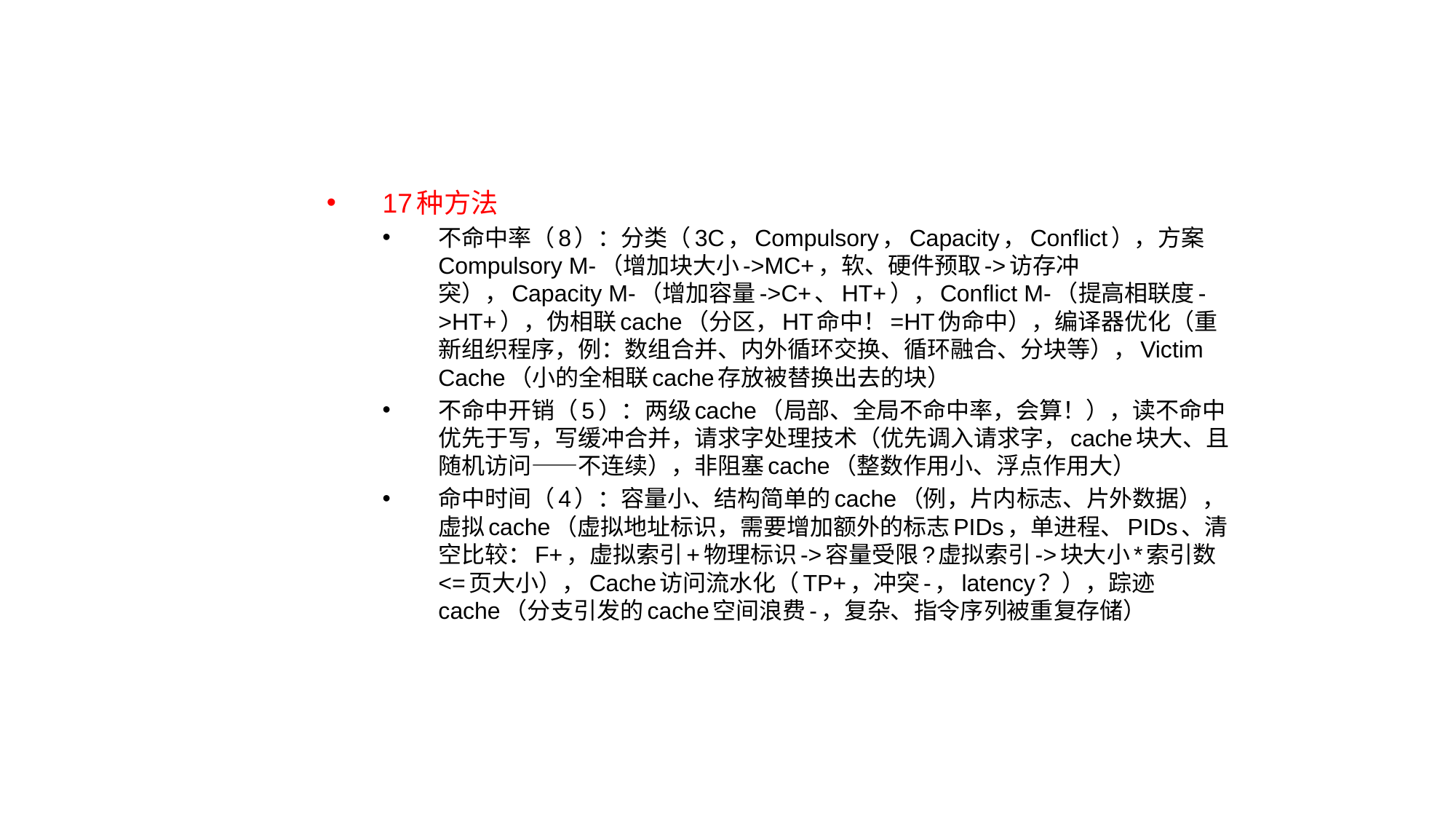

17种方法
不命中率（8）：分类（3C，Compulsory，Capacity，Conflict），方案Compulsory M-（增加块大小->MC+，软、硬件预取->访存冲突），Capacity M-（增加容量->C+、HT+），Conflict M-（提高相联度->HT+），伪相联cache（分区，HT命中！=HT伪命中），编译器优化（重新组织程序，例：数组合并、内外循环交换、循环融合、分块等），Victim Cache（小的全相联cache存放被替换出去的块）
不命中开销（5）：两级cache（局部、全局不命中率，会算！），读不命中优先于写，写缓冲合并，请求字处理技术（优先调入请求字，cache块大、且随机访问——不连续），非阻塞cache（整数作用小、浮点作用大）
命中时间（4）：容量小、结构简单的cache（例，片内标志、片外数据），虚拟cache（虚拟地址标识，需要增加额外的标志PIDs，单进程、PIDs、清空比较：F+，虚拟索引+物理标识->容量受限?虚拟索引->块大小*索引数<=页大小），Cache访问流水化（TP+，冲突-，latency？），踪迹cache（分支引发的cache空间浪费-，复杂、指令序列被重复存储）